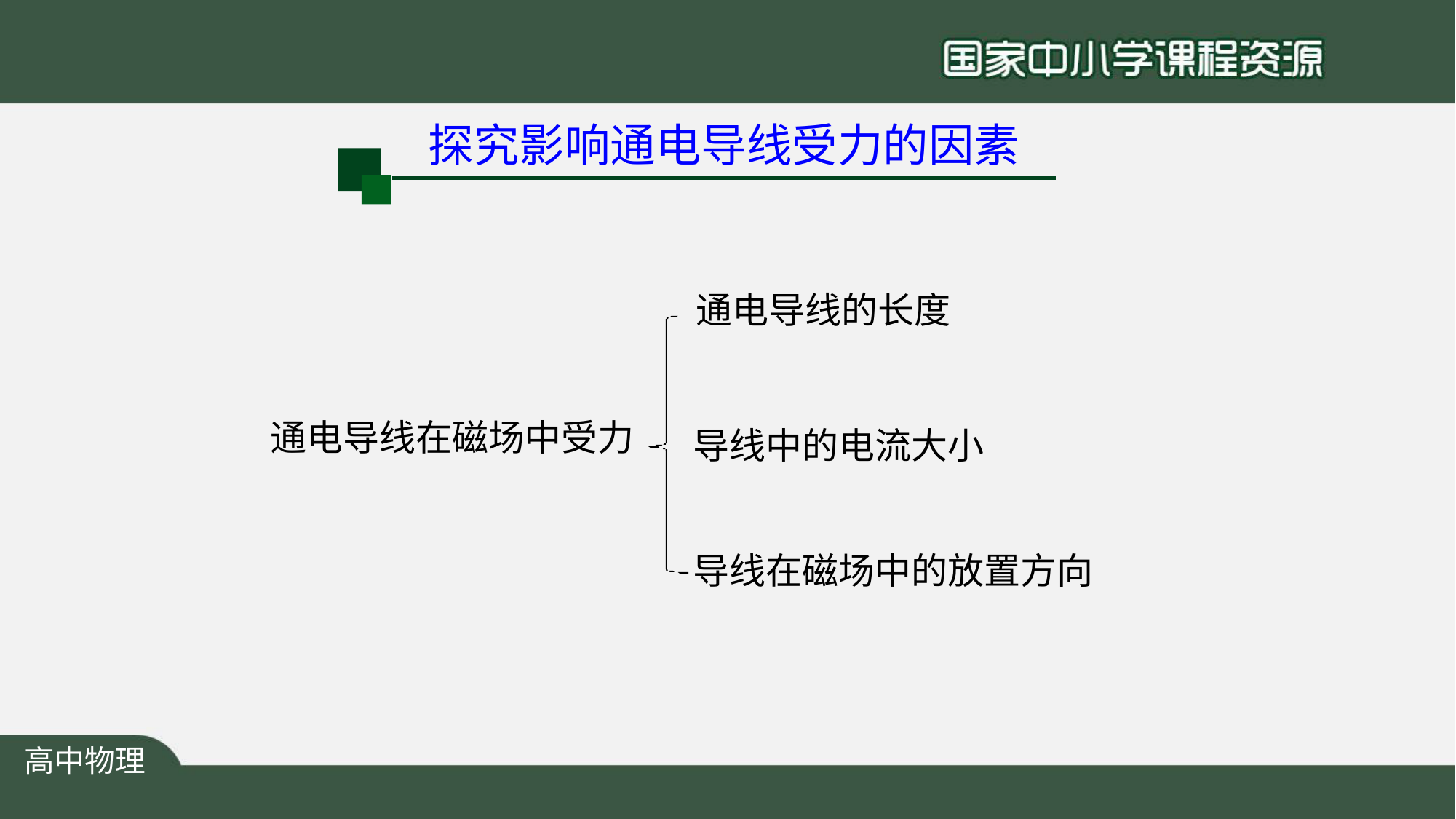

# 探究影响通电导线受力的因素

通电导线的长度

通电导线在磁场中受力
导线中的电流大小
导线在磁场中的放置方向
高中物理